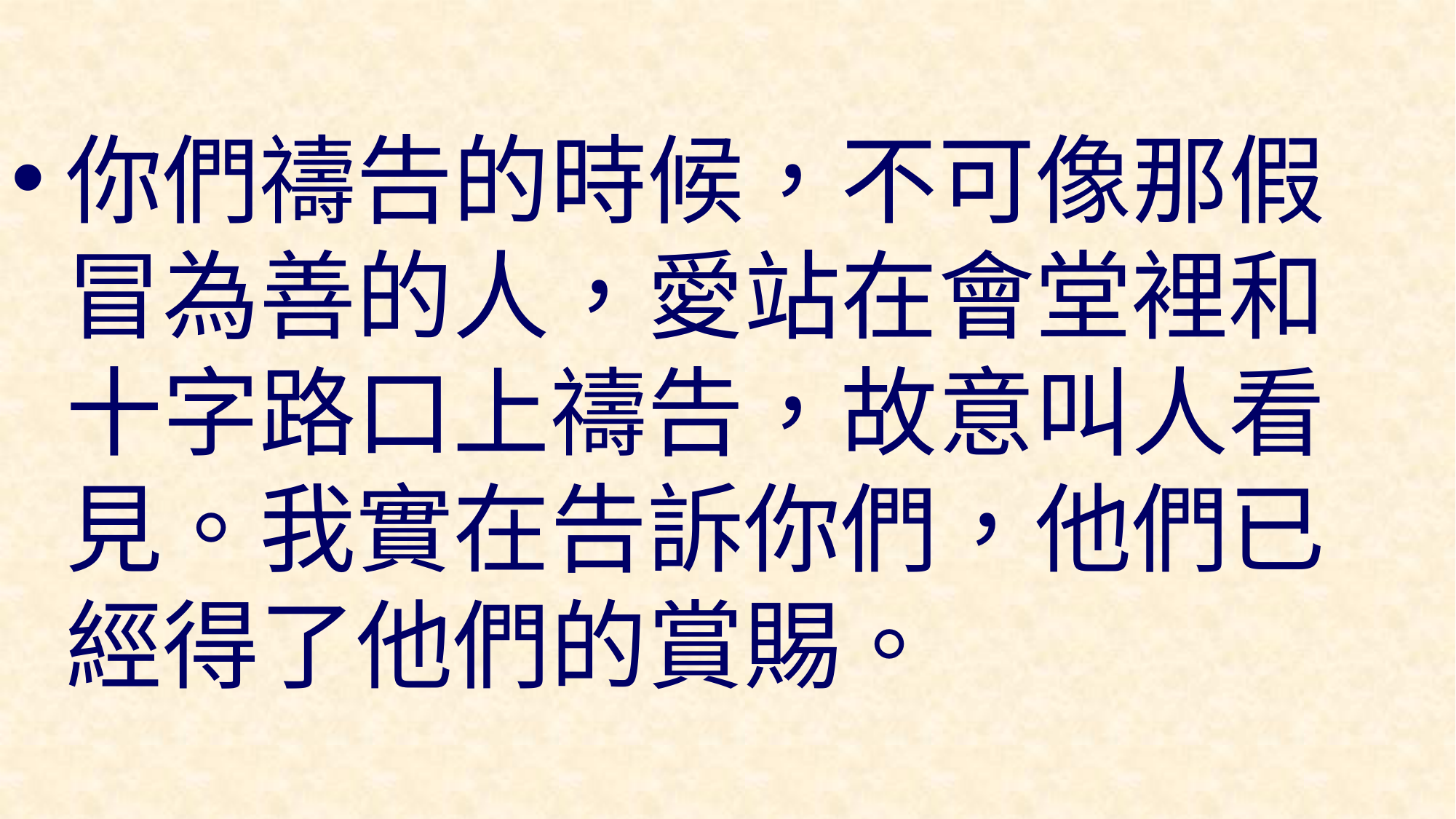

你們禱告的時候，不可像那假冒為善的人，愛站在會堂裡和十字路口上禱告，故意叫人看見。我實在告訴你們，他們已經得了他們的賞賜。